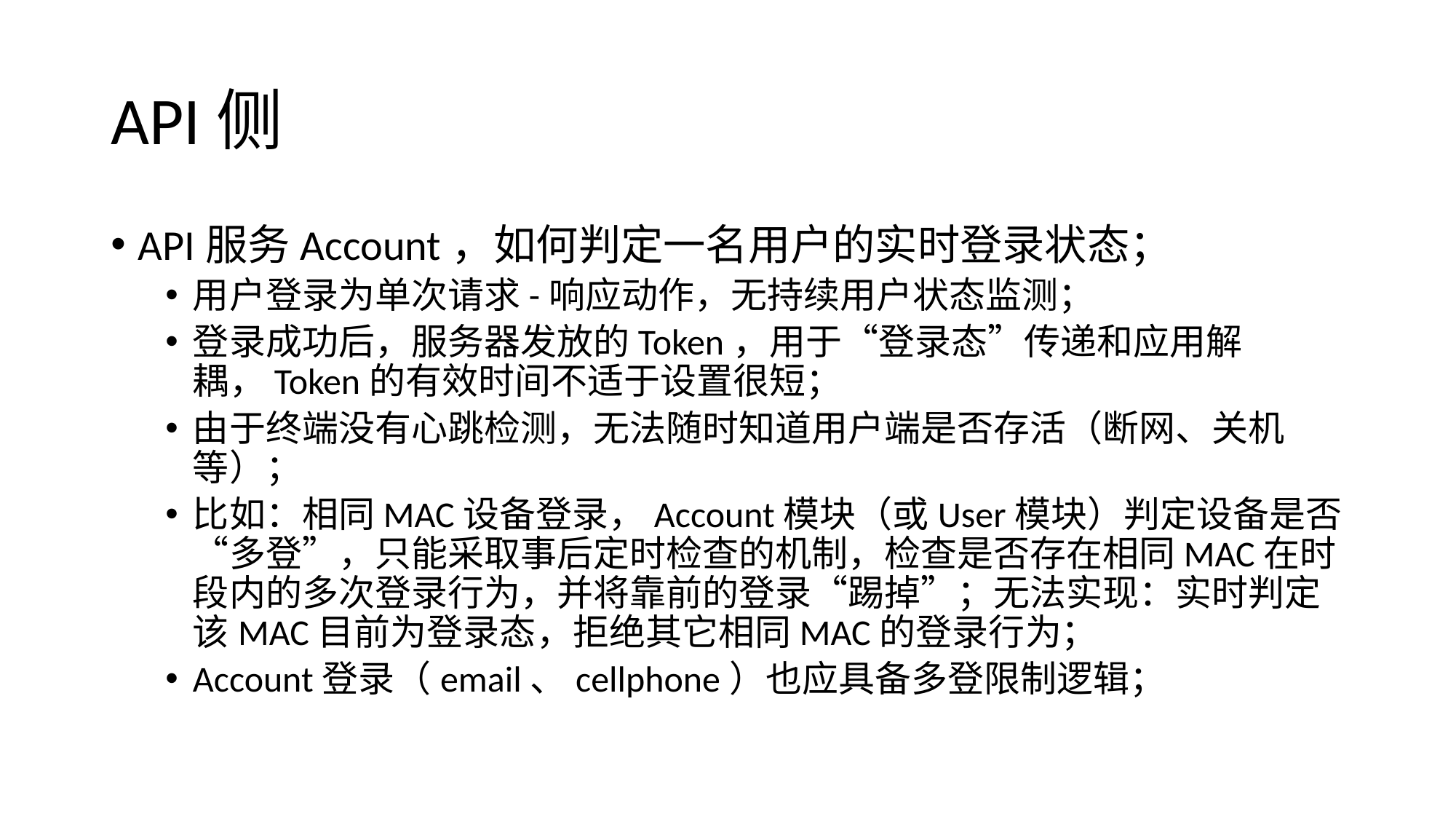

# API侧
API服务Account，如何判定一名用户的实时登录状态；
用户登录为单次请求-响应动作，无持续用户状态监测；
登录成功后，服务器发放的Token，用于“登录态”传递和应用解耦，Token的有效时间不适于设置很短；
由于终端没有心跳检测，无法随时知道用户端是否存活（断网、关机等）；
比如：相同MAC设备登录，Account模块（或User模块）判定设备是否“多登”，只能采取事后定时检查的机制，检查是否存在相同MAC在时段内的多次登录行为，并将靠前的登录“踢掉”；无法实现：实时判定该MAC目前为登录态，拒绝其它相同MAC的登录行为；
Account登录（email、cellphone）也应具备多登限制逻辑；